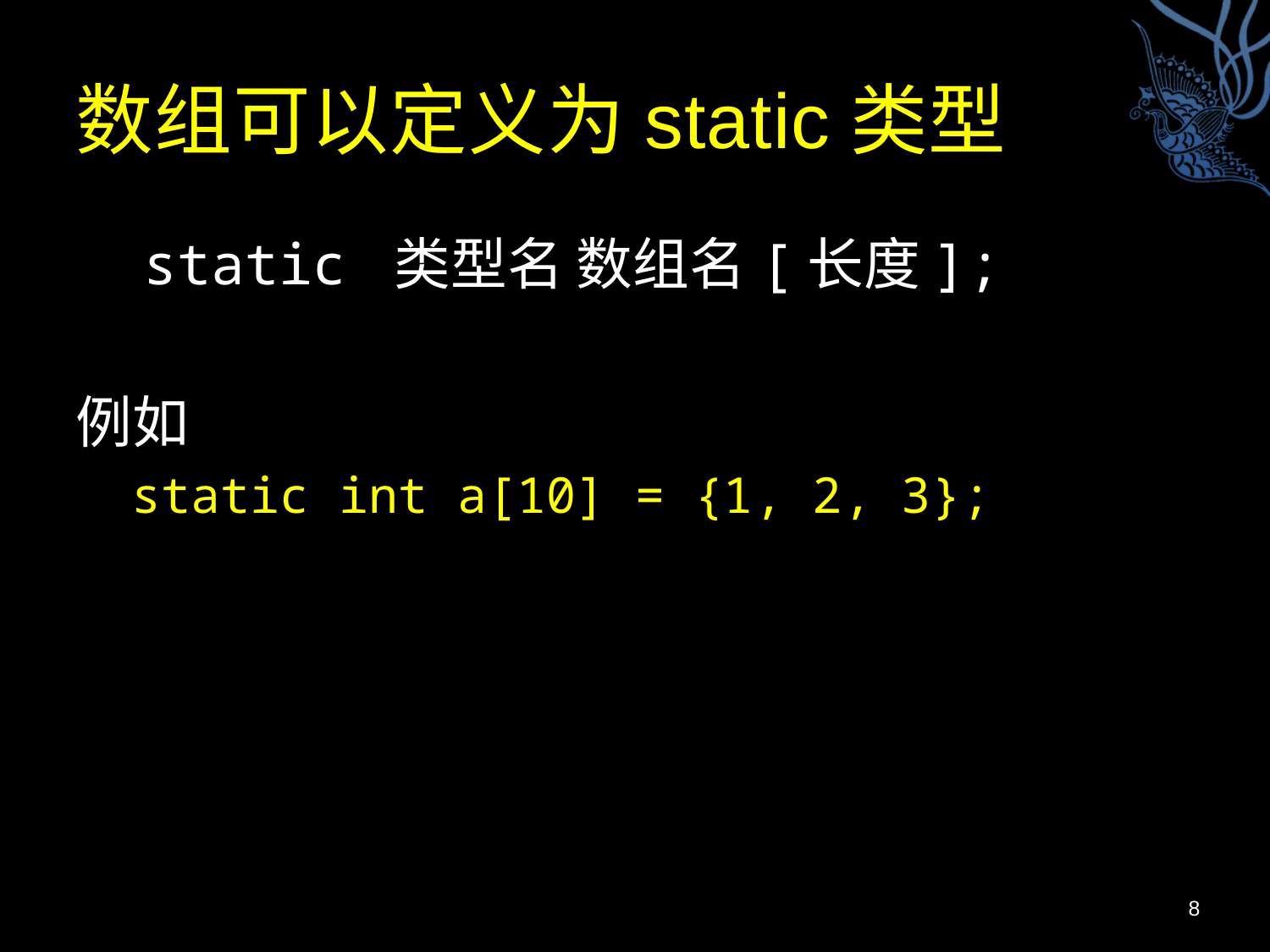

# 数组可以定义为static类型
  static 类型名 数组名[长度];

例如
static int a[10] = {1, 2, 3};

8